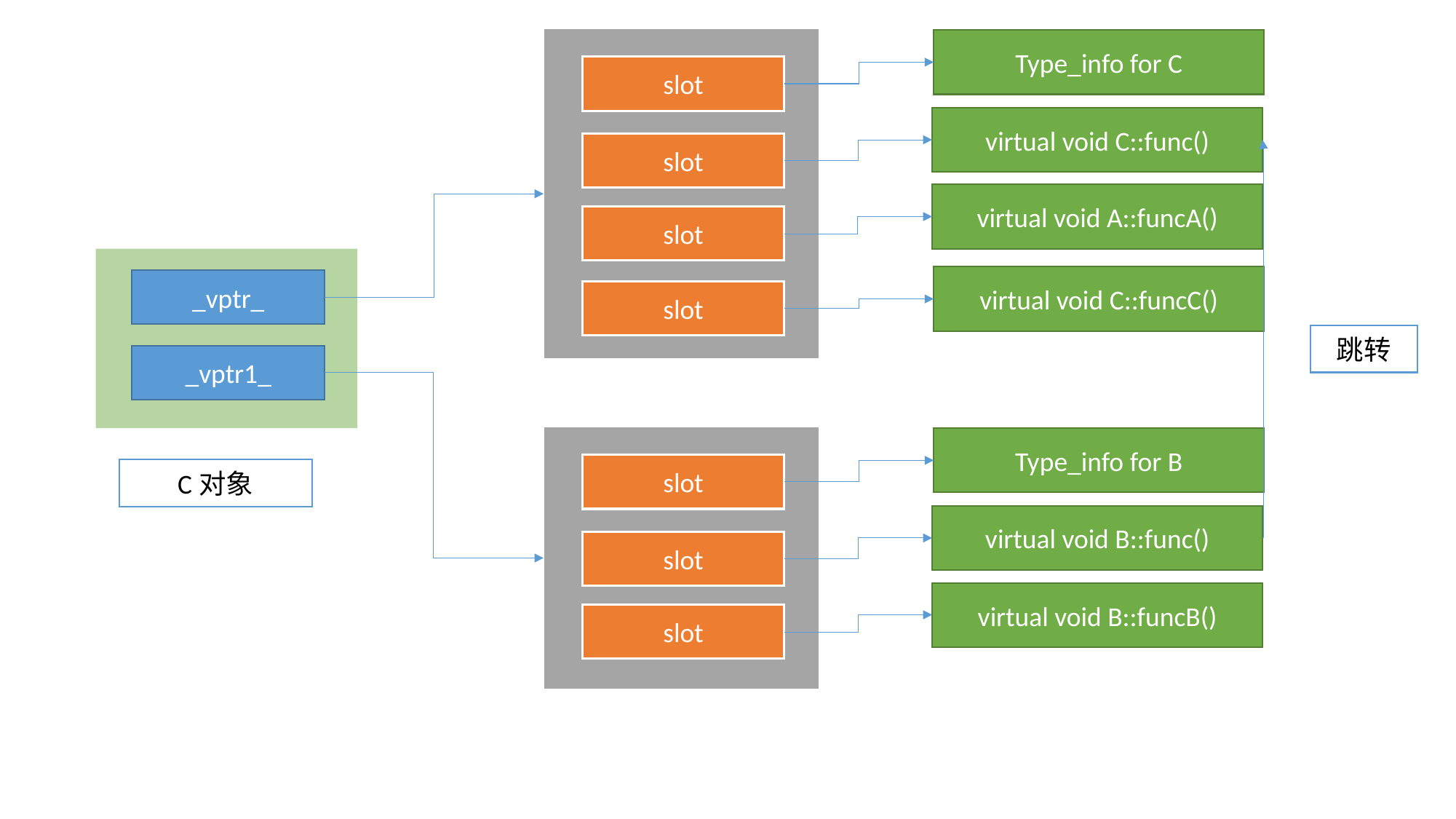

Type_info for C
slot
virtual void C::func()
slot
virtual void A::funcA()
slot

virtual void C::funcC()
_vptr_
slot
跳转
_vptr1_

Type_info for B
slot
C对象
virtual void B::func()
slot
virtual void B::funcB()
slot